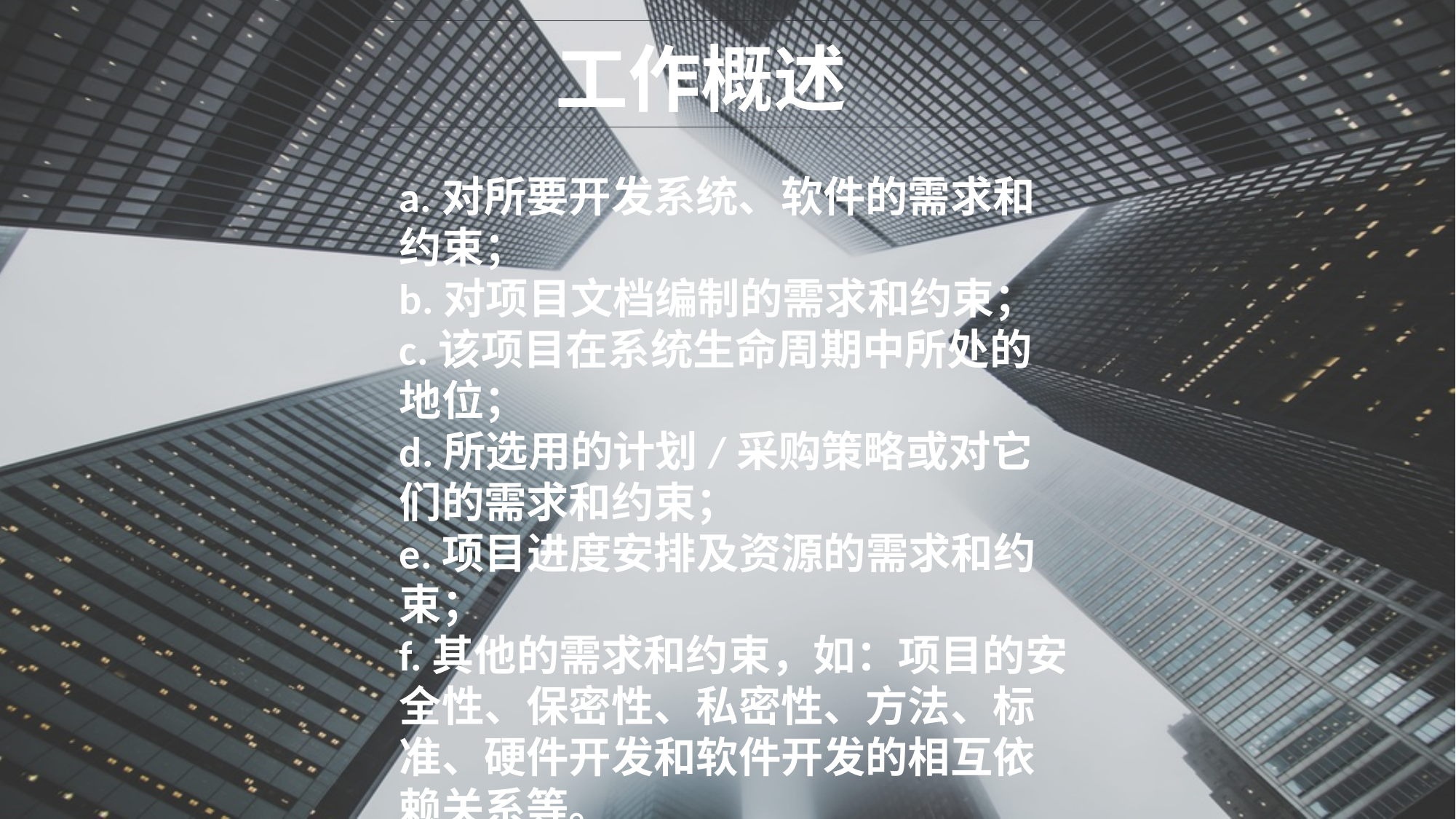

工作概述
a.对所要开发系统、软件的需求和约束；
b.对项目文档编制的需求和约束；
c.该项目在系统生命周期中所处的地位；
d.所选用的计划/采购策略或对它们的需求和约束；
e.项目进度安排及资源的需求和约束；
f.其他的需求和约束，如：项目的安全性、保密性、私密性、方法、标准、硬件开发和软件开发的相互依赖关系等。